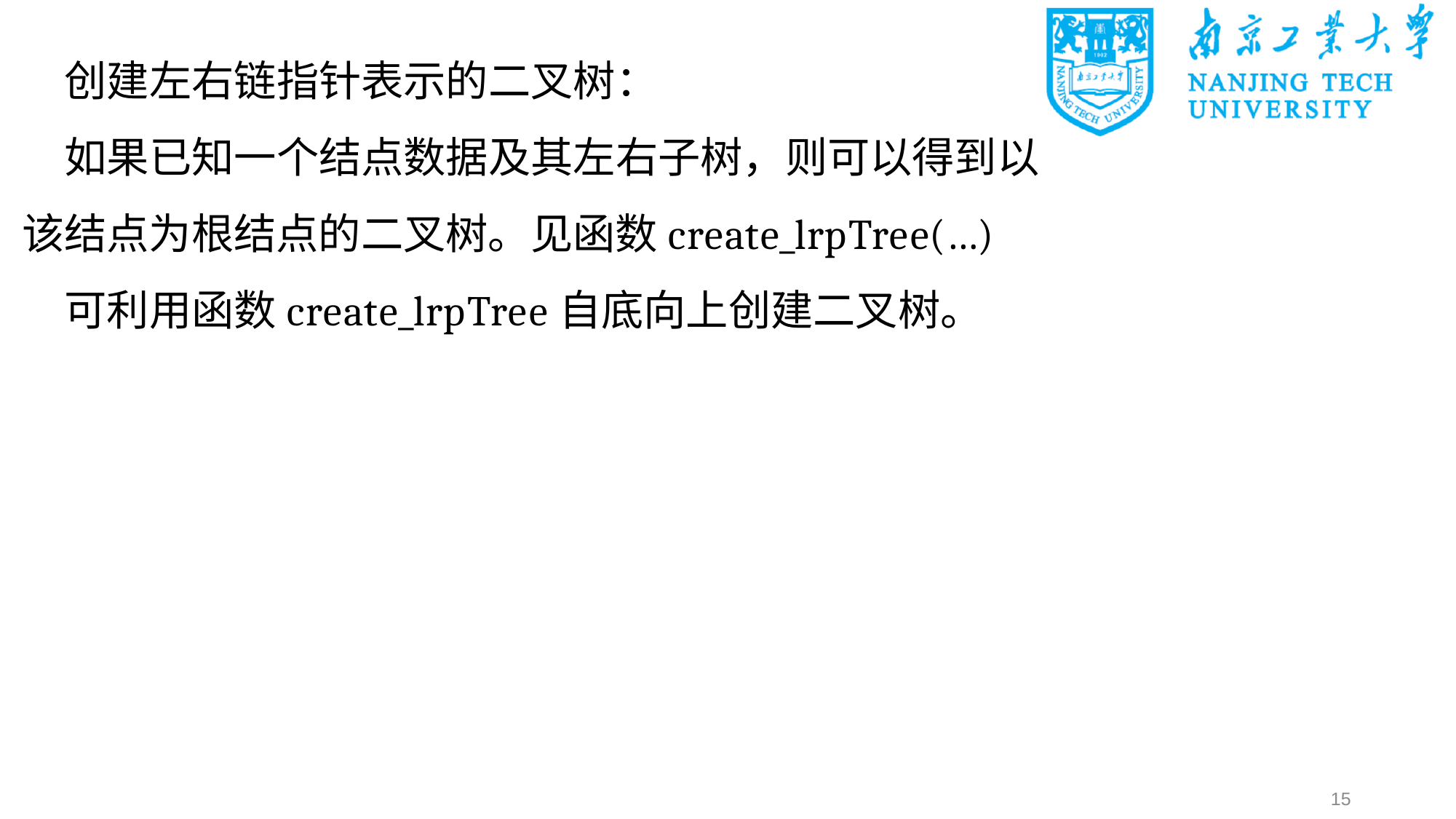

创建左右链指针表示的二叉树：
如果已知一个结点数据及其左右子树，则可以得到以该结点为根结点的二叉树。见函数create_lrpTree(…)
可利用函数create_lrpTree自底向上创建二叉树。
15